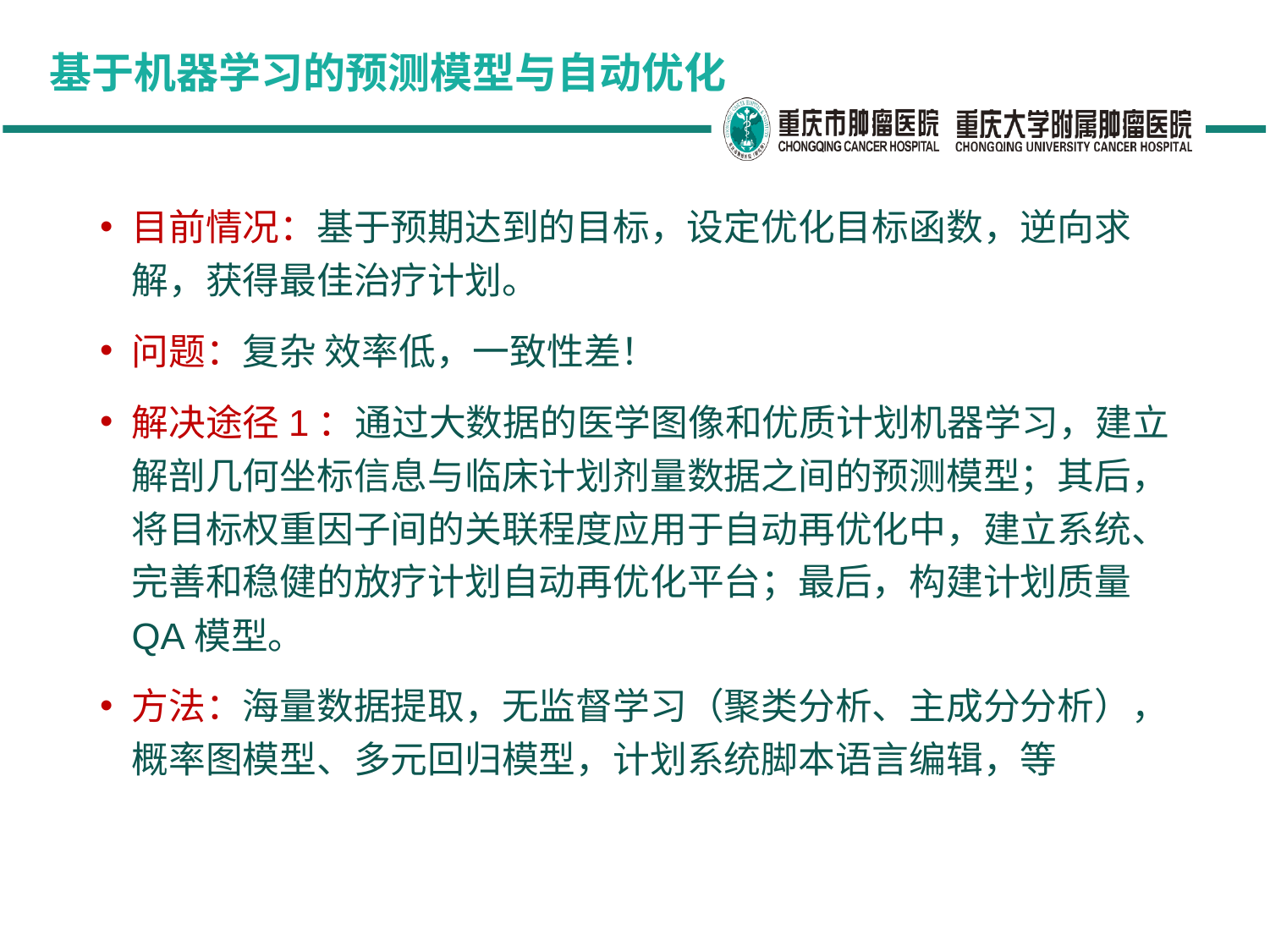

基于机器学习的预测模型与自动优化
目前情况：基于预期达到的目标，设定优化目标函数，逆向求解，获得最佳治疗计划。
问题：复杂 效率低，一致性差！
解决途径1：通过大数据的医学图像和优质计划机器学习，建立解剖几何坐标信息与临床计划剂量数据之间的预测模型；其后，将目标权重因子间的关联程度应用于自动再优化中，建立系统、完善和稳健的放疗计划自动再优化平台；最后，构建计划质量QA模型。
方法：海量数据提取，无监督学习（聚类分析、主成分分析），概率图模型、多元回归模型，计划系统脚本语言编辑，等